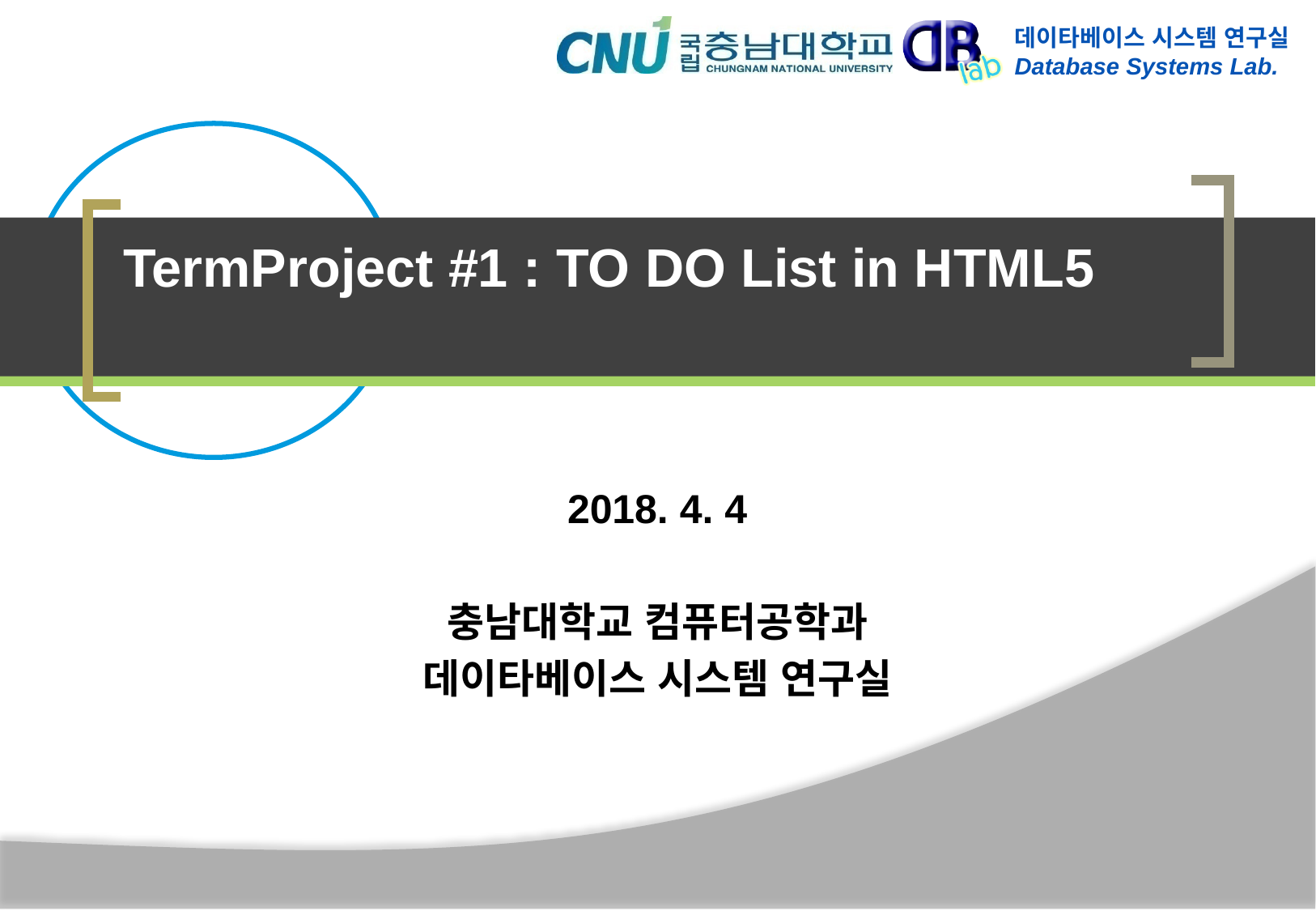

# TermProject #1 : TO DO List in HTML5
2018. 4. 4

충남대학교 컴퓨터공학과
데이타베이스 시스템 연구실